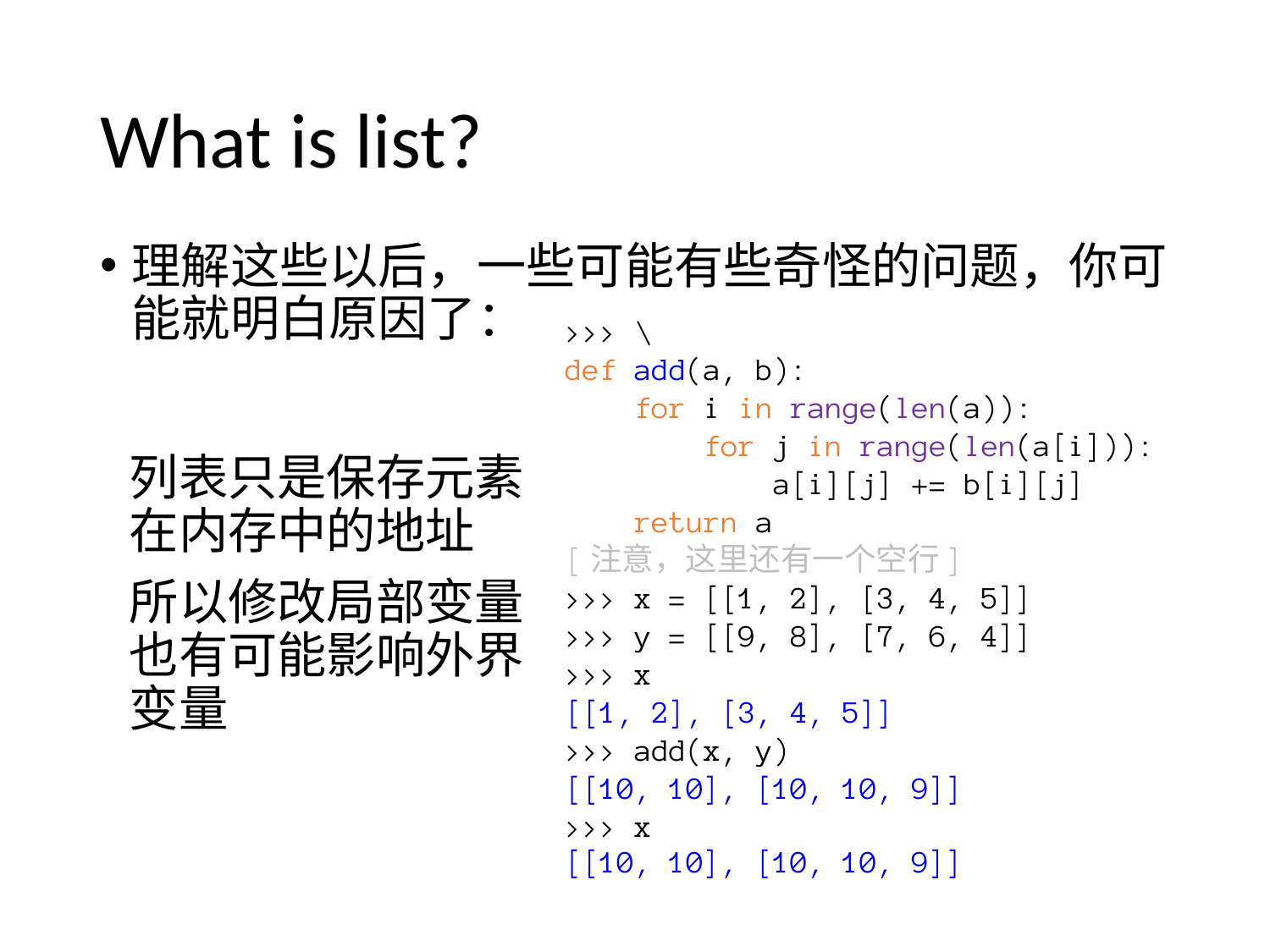

# What is list?
理解这些以后，一些可能有些奇怪的问题，你可能就明白原因了：
>>> \
def add(a, b):
    for i in range(len(a)):
        for j in range(len(a[i])):
            a[i][j] += b[i][j]
    return a
[注意，这里还有一个空行]
>>> x = [[1, 2], [3, 4, 5]]
>>> y = [[9, 8], [7, 6, 4]]
>>> x
[[1, 2], [3, 4, 5]]
>>> add(x, y)
[[10, 10], [10, 10, 9]]
>>> x

列表只是保存元素在内存中的地址
所以修改局部变量也有可能影响外界变量
[[10, 10], [10, 10, 9]]